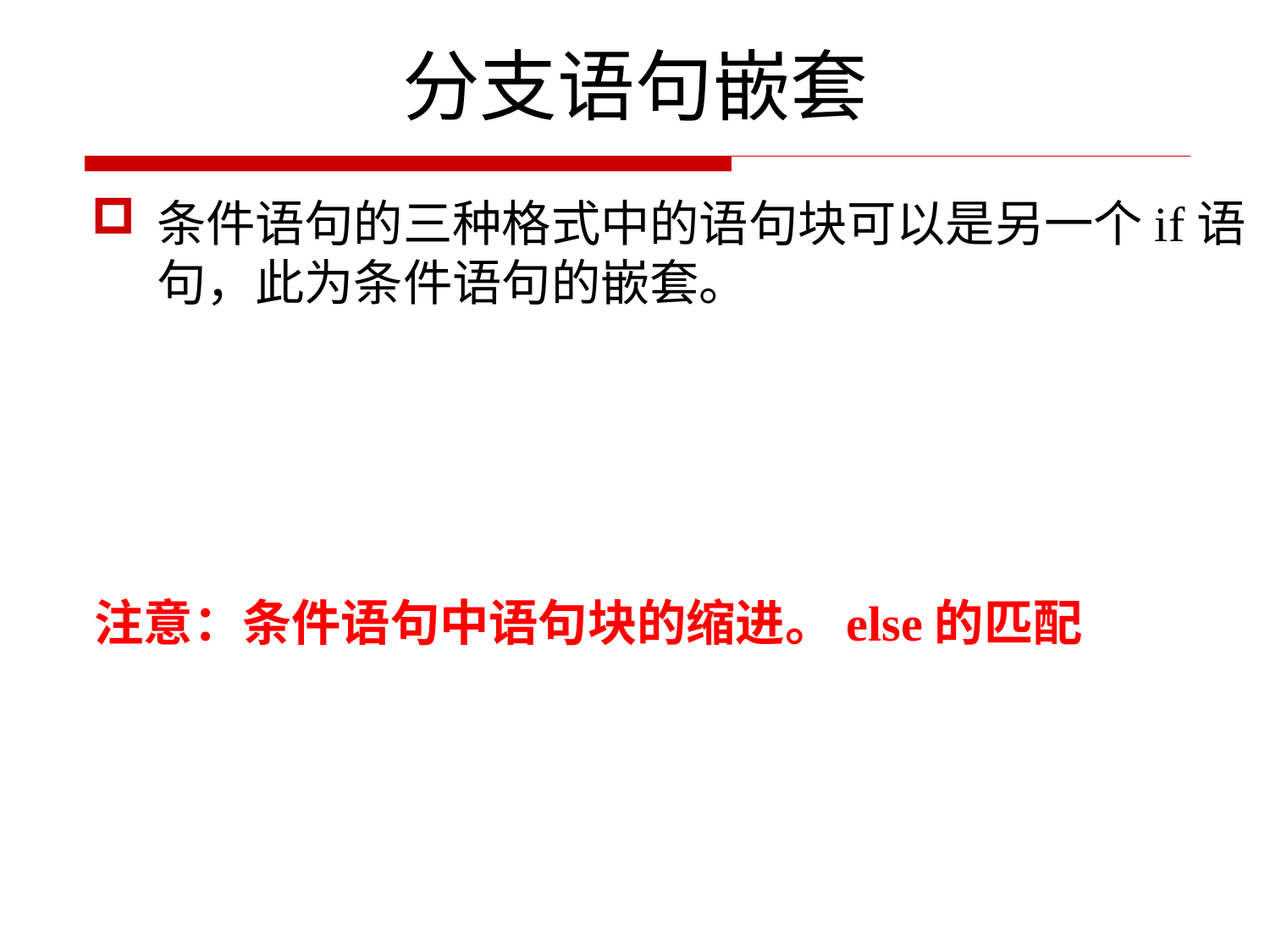

# 分支语句嵌套
条件语句的三种格式中的语句块可以是另一个if语句，此为条件语句的嵌套。

注意：条件语句中语句块的缩进。else的匹配
22